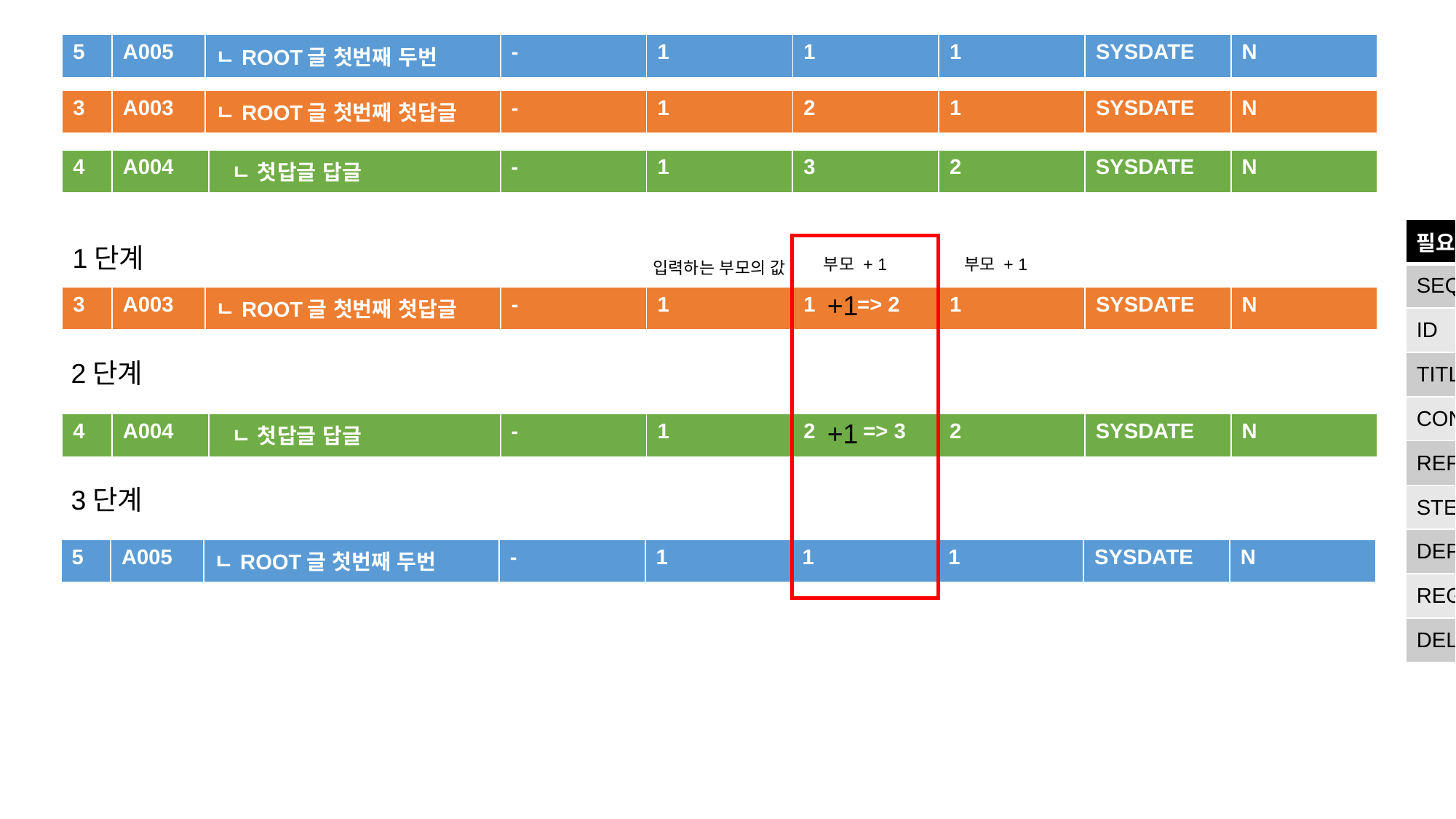

| 5 | A005 | ㄴROOT글 첫번째 두번 | - | 1 | 1 | 1 | SYSDATE | N |
| --- | --- | --- | --- | --- | --- | --- | --- | --- |
| 3 | A003 | ㄴROOT글 첫번째 첫답글 | - | 1 | 2 | 1 | SYSDATE | N |
| --- | --- | --- | --- | --- | --- | --- | --- | --- |
| 4 | A004 | ㄴ 첫답글 답글 | - | 1 | 3 | 2 | SYSDATE | N |
| --- | --- | --- | --- | --- | --- | --- | --- | --- |
| 필요 컬럼 |
| --- |
| SEQ(PK) |
| ID |
| TITLE |
| CONTENT |
| REF |
| STEP |
| DEPTH |
| REGDATE |
| DELFLAG |
1단계

부모 + 1
부모 + 1
입력하는 부모의 값
+1
| 3 | A003 | ㄴROOT글 첫번째 첫답글 | - | 1 | 1 => 2 | 1 | SYSDATE | N |
| --- | --- | --- | --- | --- | --- | --- | --- | --- |
2단계
+1
| 4 | A004 | ㄴ 첫답글 답글 | - | 1 | 2 => 3 | 2 | SYSDATE | N |
| --- | --- | --- | --- | --- | --- | --- | --- | --- |
3단계
| 5 | A005 | ㄴROOT글 첫번째 두번 | - | 1 | 1 | 1 | SYSDATE | N |
| --- | --- | --- | --- | --- | --- | --- | --- | --- |